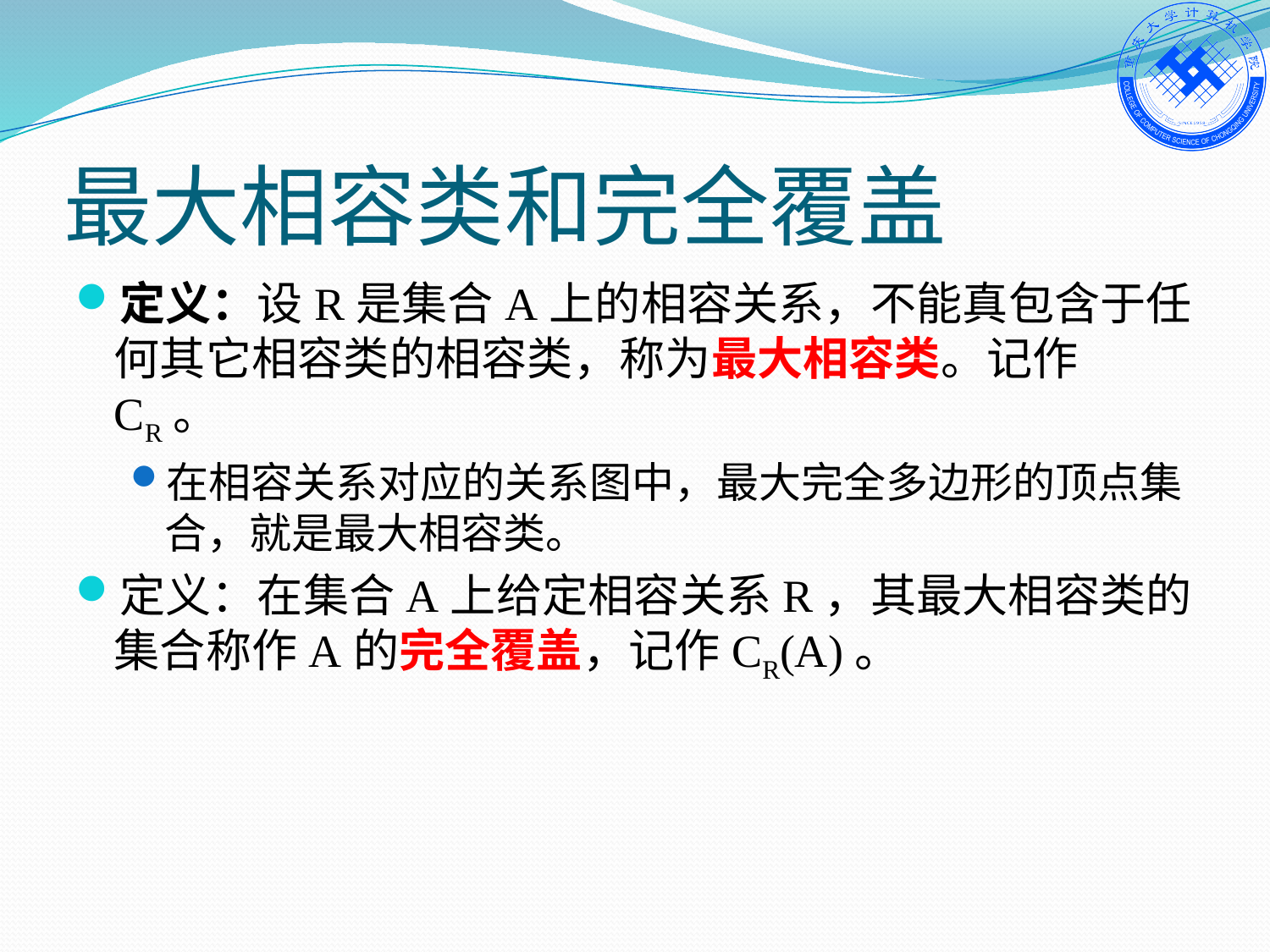

# 最大相容类和完全覆盖
定义：设R是集合A上的相容关系，不能真包含于任何其它相容类的相容类，称为最大相容类。记作CR。
在相容关系对应的关系图中，最大完全多边形的顶点集合，就是最大相容类。
定义：在集合A上给定相容关系R，其最大相容类的集合称作A的完全覆盖，记作CR(A)。